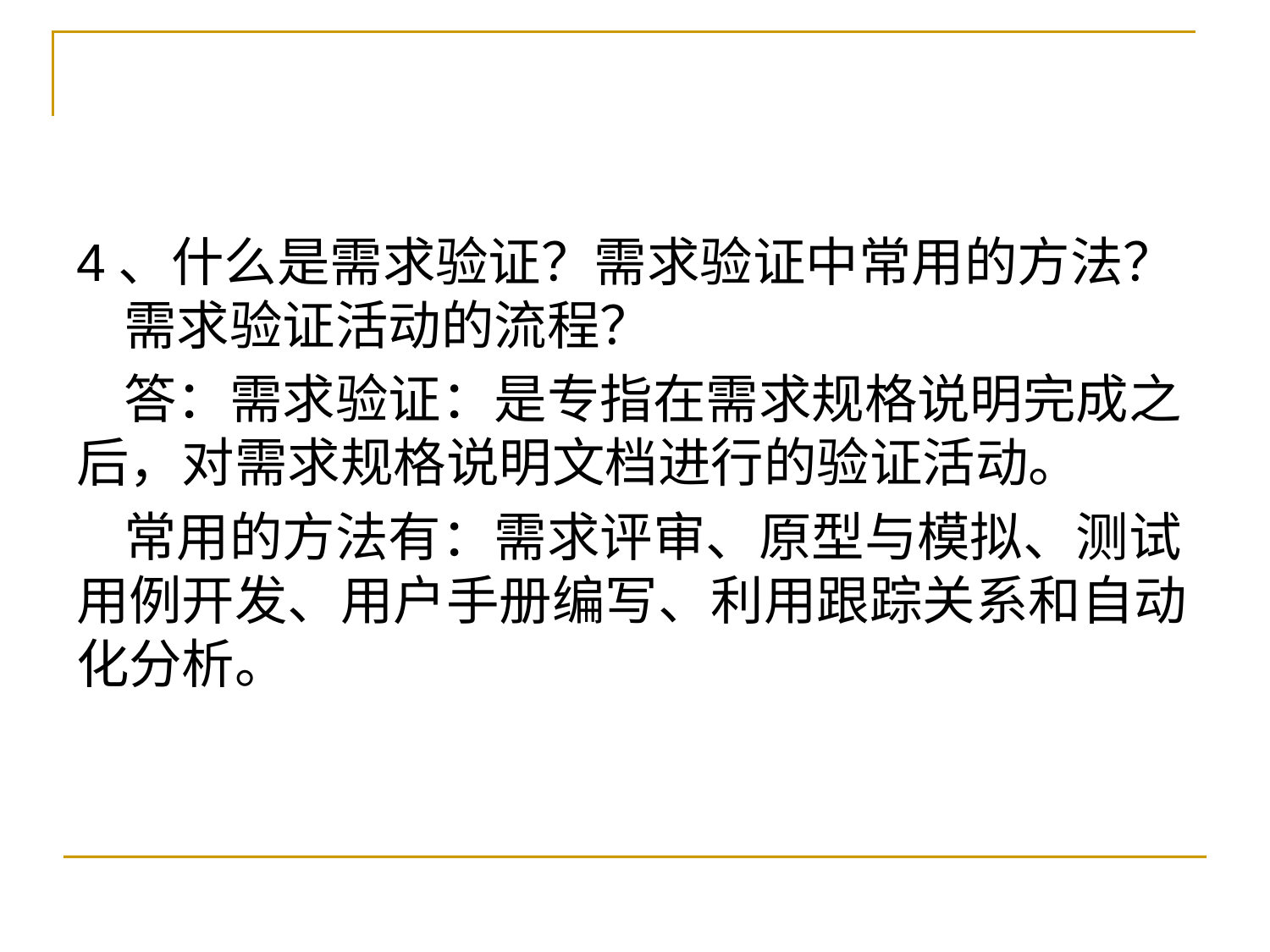

#
4、什么是需求验证？需求验证中常用的方法？需求验证活动的流程？
答：需求验证：是专指在需求规格说明完成之后，对需求规格说明文档进行的验证活动。
常用的方法有：需求评审、原型与模拟、测试用例开发、用户手册编写、利用跟踪关系和自动化分析。